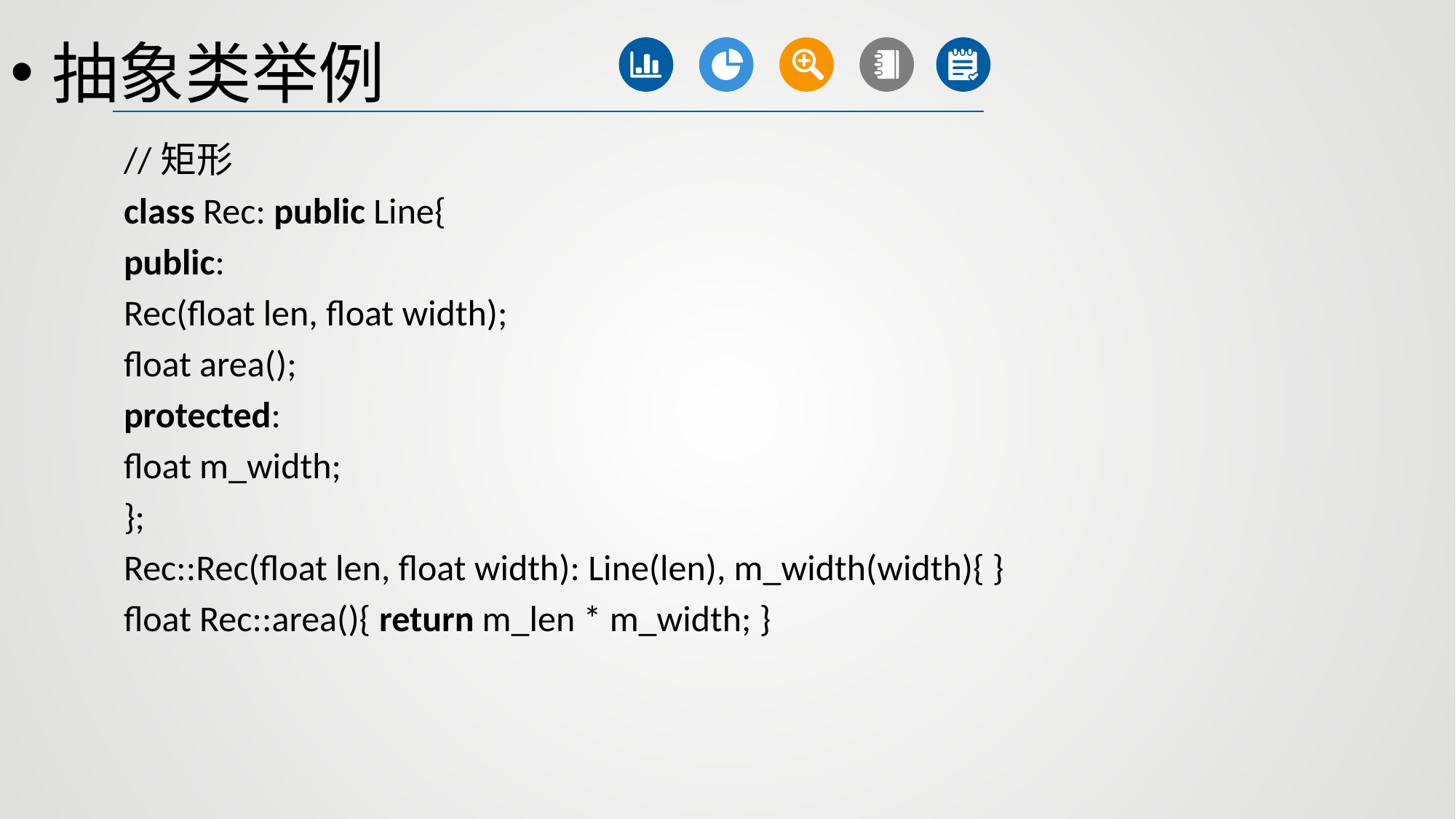

抽象类举例

//矩形
class Rec: public Line{
public:
Rec(float len, float width);
float area();
protected:
float m_width;
};
Rec::Rec(float len, float width): Line(len), m_width(width){ }
float Rec::area(){ return m_len * m_width; }